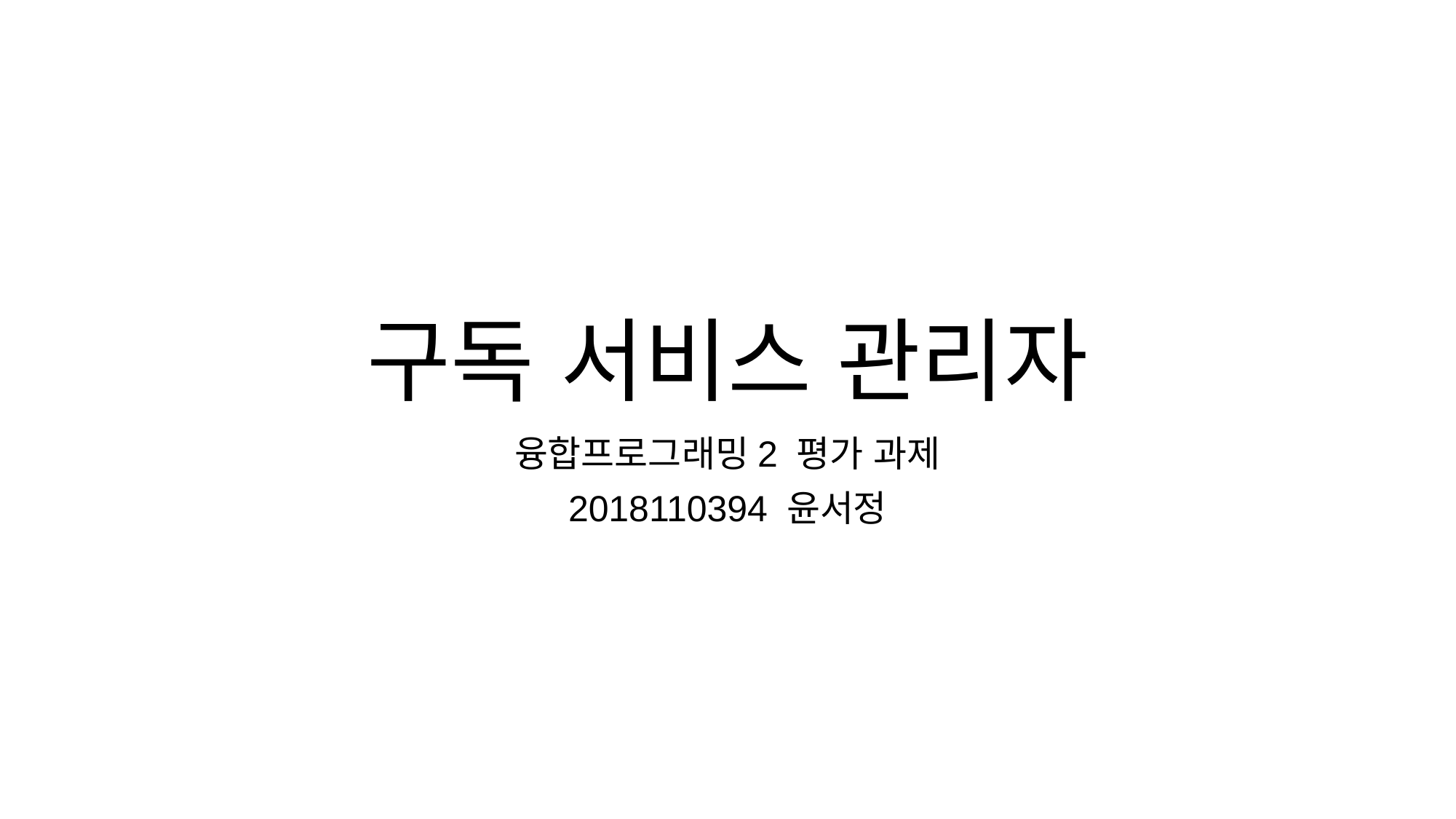

# 구독 서비스 관리자
융합프로그래밍2 평가 과제
2018110394 윤서정